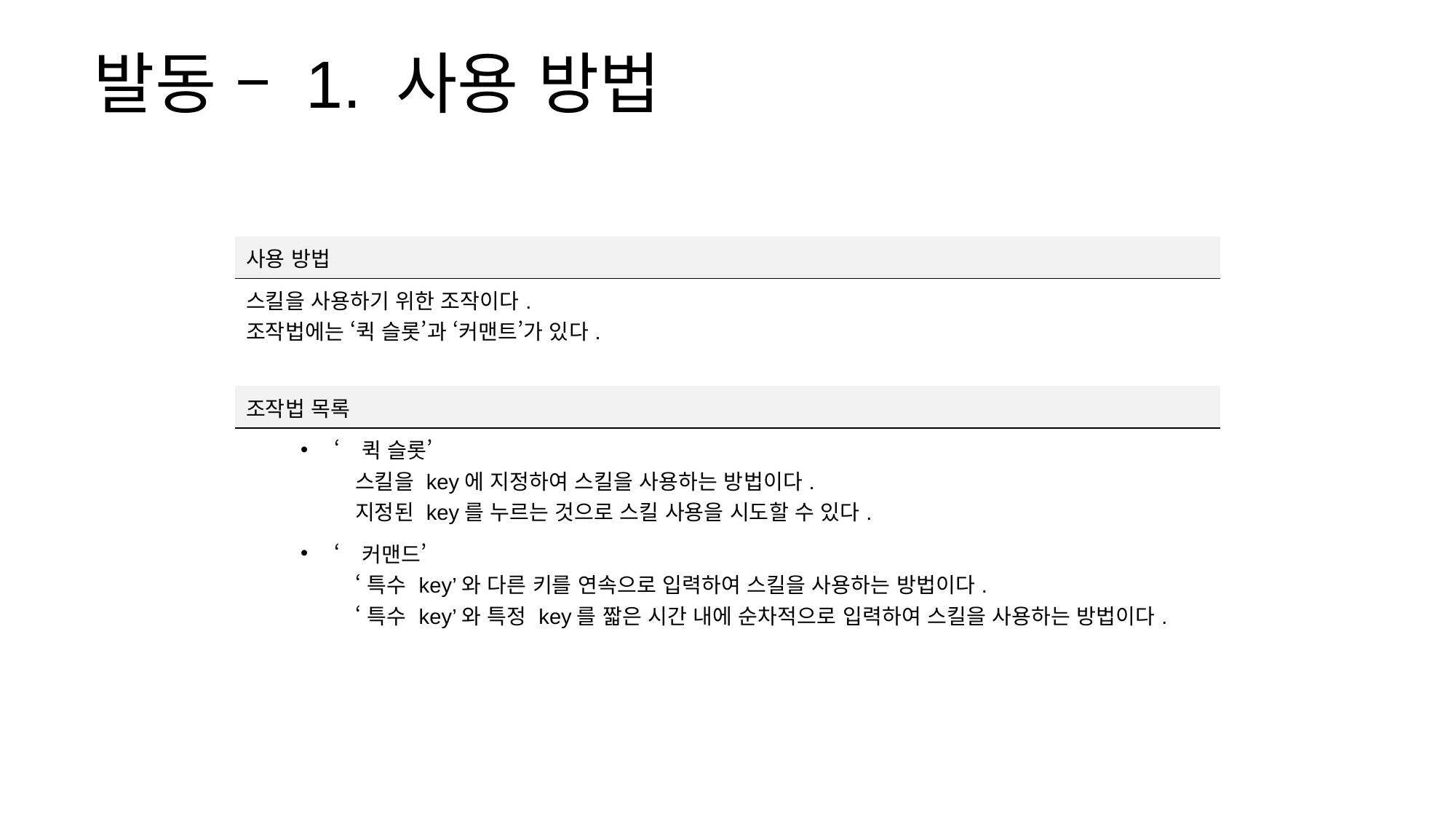

발동 – 1. 사용 방법
| 사용 방법 |
| --- |
| 스킬을 사용하기 위한 조작이다. 조작법에는 ‘퀵 슬롯’과 ‘커맨트’가 있다. |
|  |
| 조작법 목록 |
| ‘퀵 슬롯’ 스킬을 key에 지정하여 스킬을 사용하는 방법이다. 지정된 key를 누르는 것으로 스킬 사용을 시도할 수 있다. |
| ‘커맨드’ ‘특수 key’와 다른 키를 연속으로 입력하여 스킬을 사용하는 방법이다. ‘특수 key’와 특정 key를 짧은 시간 내에 순차적으로 입력하여 스킬을 사용하는 방법이다. |